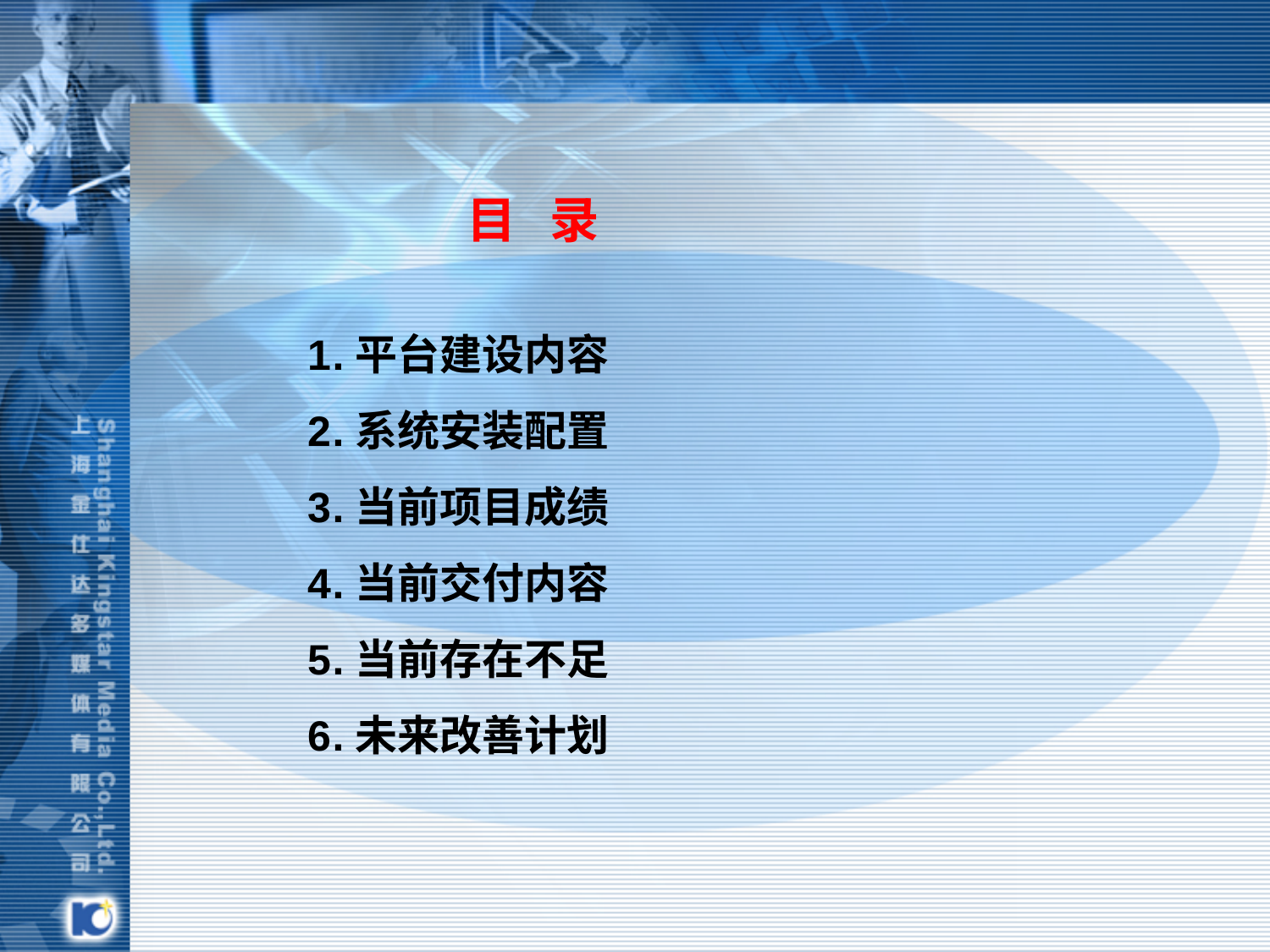

# 目   录
平台建设内容
系统安装配置
当前项目成绩
当前交付内容
当前存在不足
未来改善计划